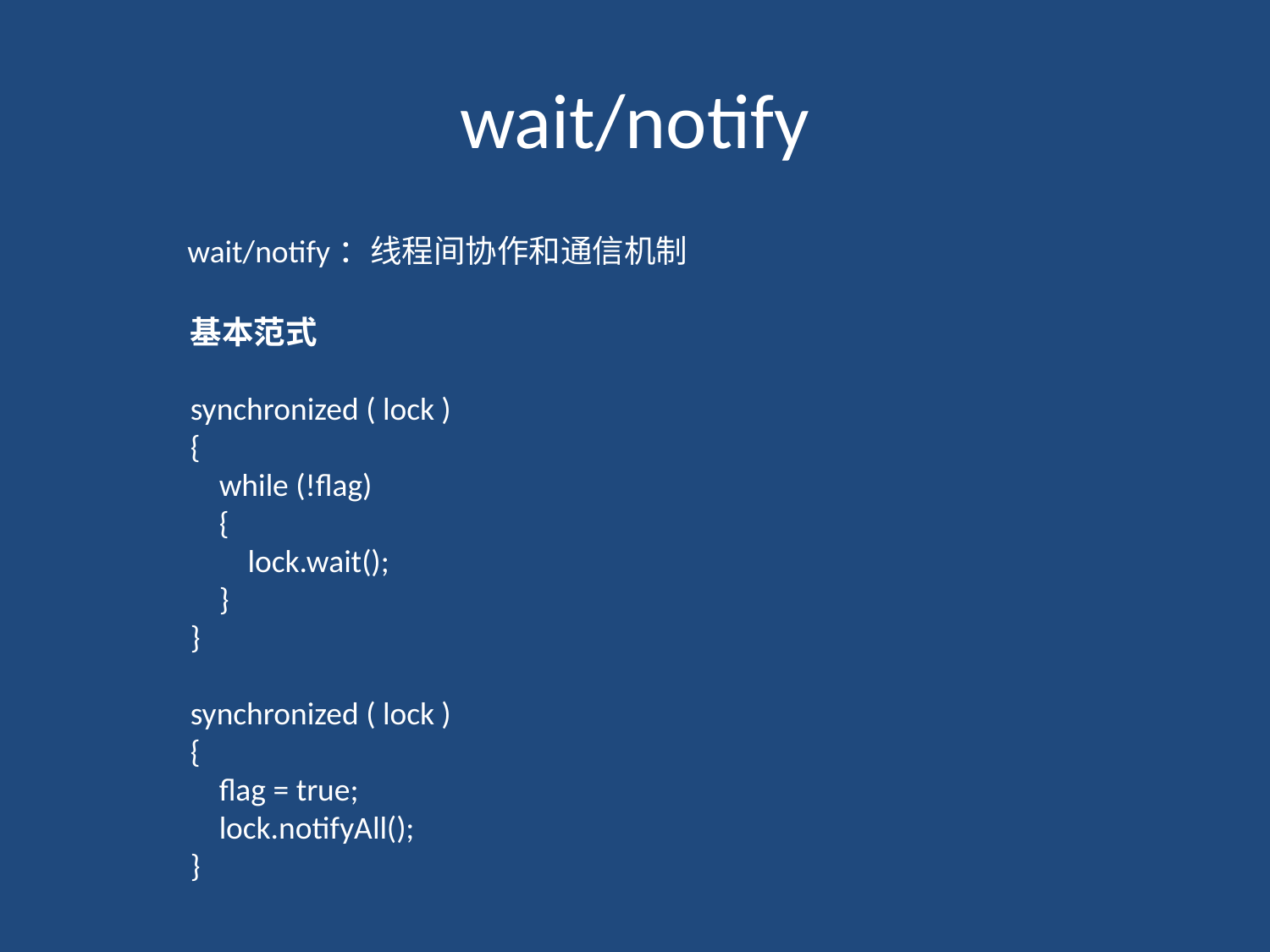

# wait/notify
wait/notify：线程间协作和通信机制
基本范式

synchronized ( lock )
{
    while (!flag)
    {
        lock.wait();
    }
}

synchronized ( lock )
{
    flag = true;
    lock.notifyAll();
}